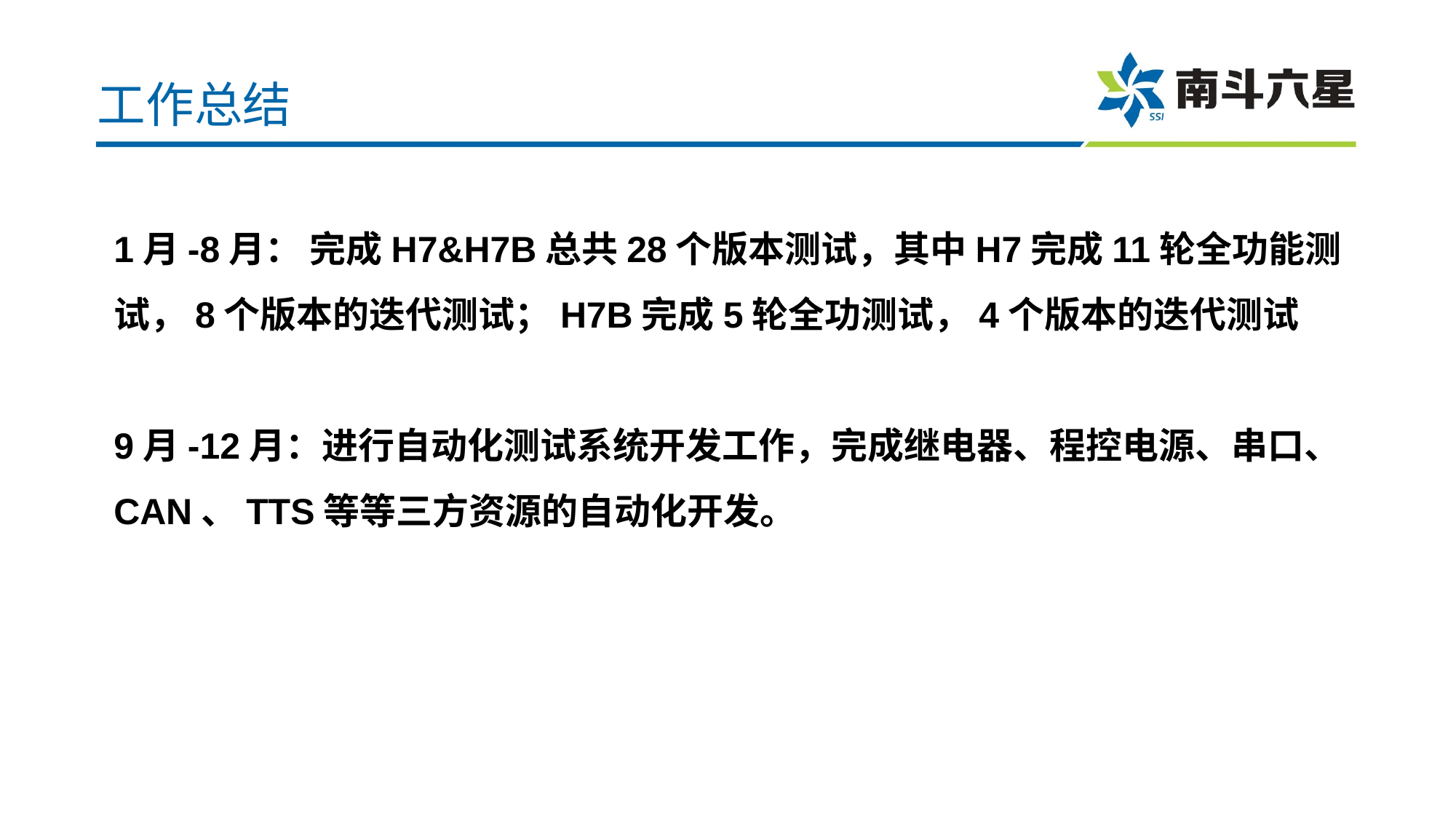

# 工作总结
1月-8月： 完成H7&H7B总共28个版本测试，其中H7完成11轮全功能测试，8个版本的迭代测试；H7B完成5轮全功测试，4个版本的迭代测试

9月-12月：进行自动化测试系统开发工作，完成继电器、程控电源、串口、CAN、TTS等等三方资源的自动化开发。